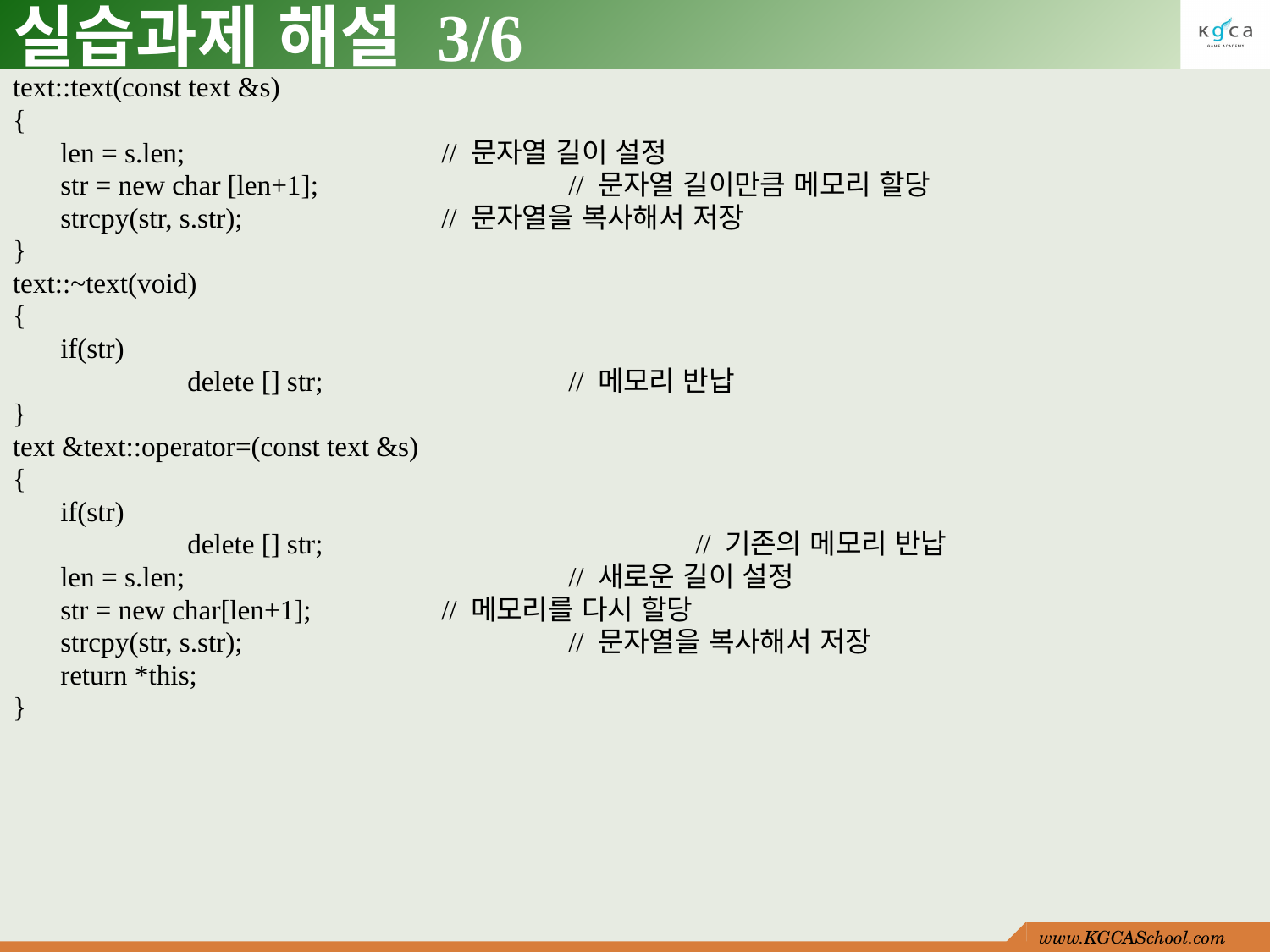

# 실습과제 해설 3/6
text::text(const text &s)
{
	len = s.len;			// 문자열 길이 설정
	str = new char [len+1];		// 문자열 길이만큼 메모리 할당
	strcpy(str, s.str);		// 문자열을 복사해서 저장
}
text::~text(void)
{
	if(str)
		delete [] str;		// 메모리 반납
}
text &text::operator=(const text &s)
{
	if(str)
		delete [] str;			// 기존의 메모리 반납
	len = s.len;				// 새로운 길이 설정
	str = new char[len+1];		// 메모리를 다시 할당
	strcpy(str, s.str);			// 문자열을 복사해서 저장
	return *this;
}